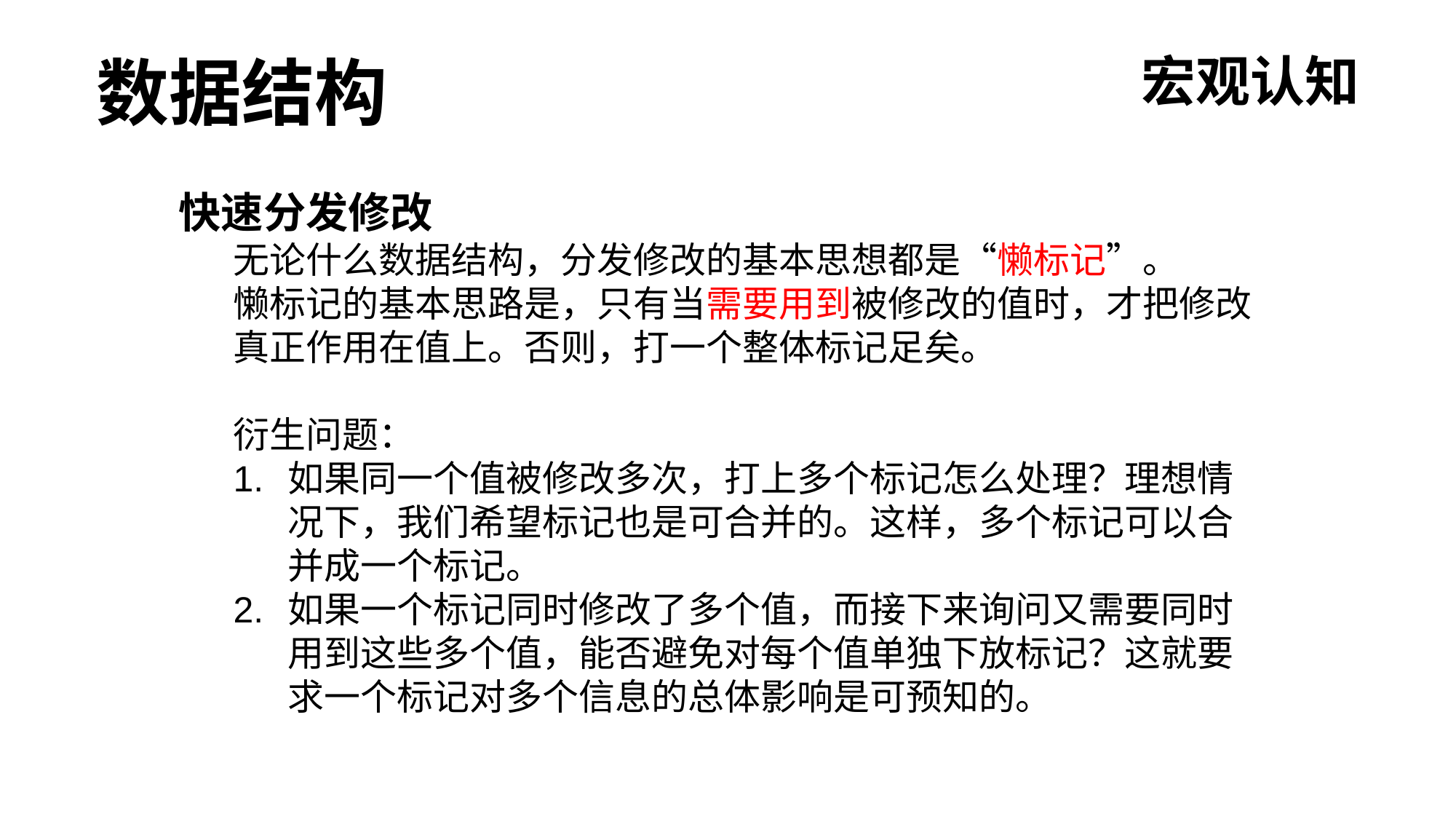

数据结构
宏观认知
快速分发修改
无论什么数据结构，分发修改的基本思想都是“懒标记”。
懒标记的基本思路是，只有当需要用到被修改的值时，才把修改真正作用在值上。否则，打一个整体标记足矣。

衍生问题：
如果同一个值被修改多次，打上多个标记怎么处理？理想情况下，我们希望标记也是可合并的。这样，多个标记可以合并成一个标记。
如果一个标记同时修改了多个值，而接下来询问又需要同时用到这些多个值，能否避免对每个值单独下放标记？这就要求一个标记对多个信息的总体影响是可预知的。